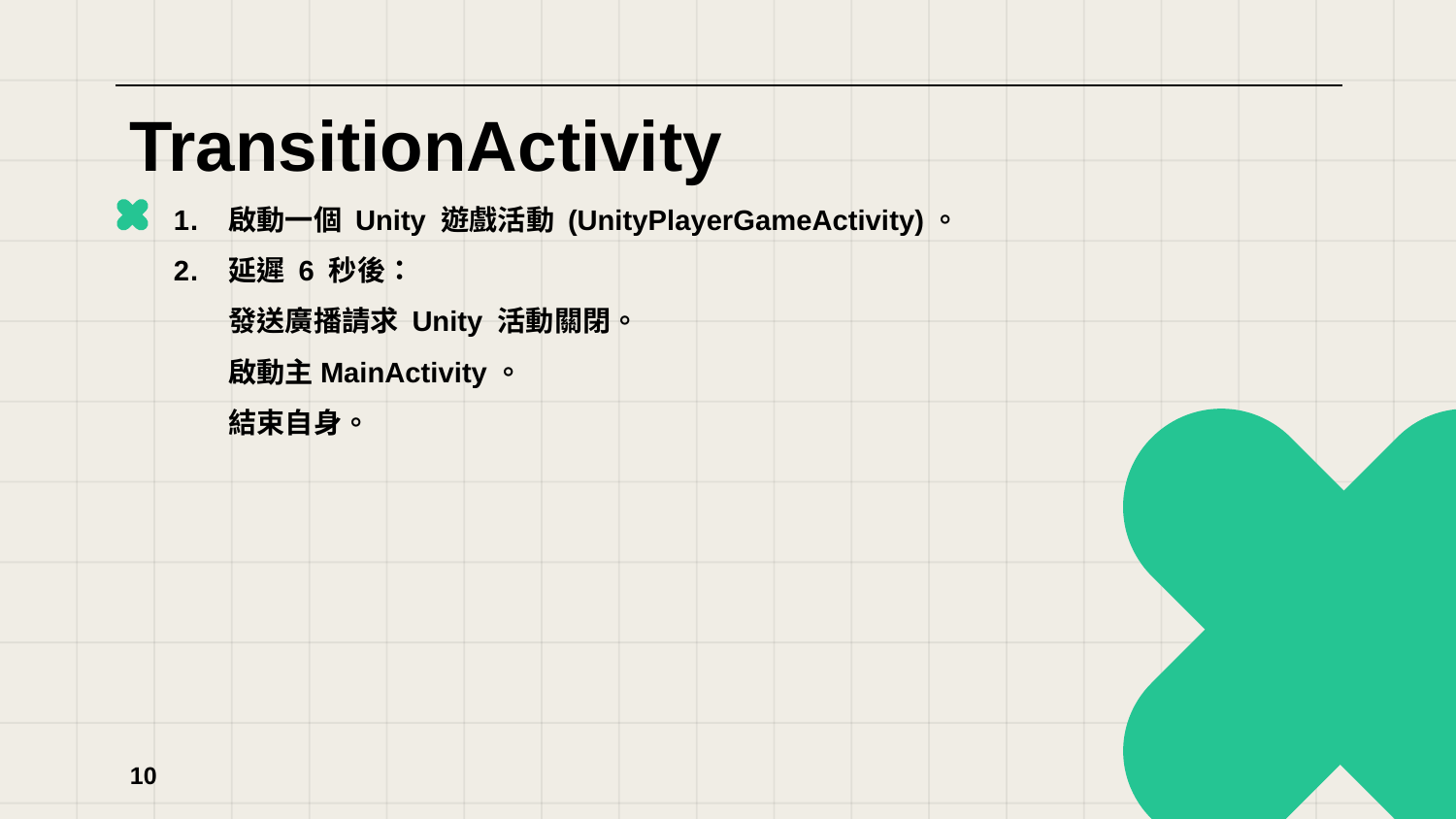

# TransitionActivity
啟動一個 Unity 遊戲活動 (UnityPlayerGameActivity)。
延遲 6 秒後：
發送廣播請求 Unity 活動關閉。
啟動主MainActivity。
結束自身。

10